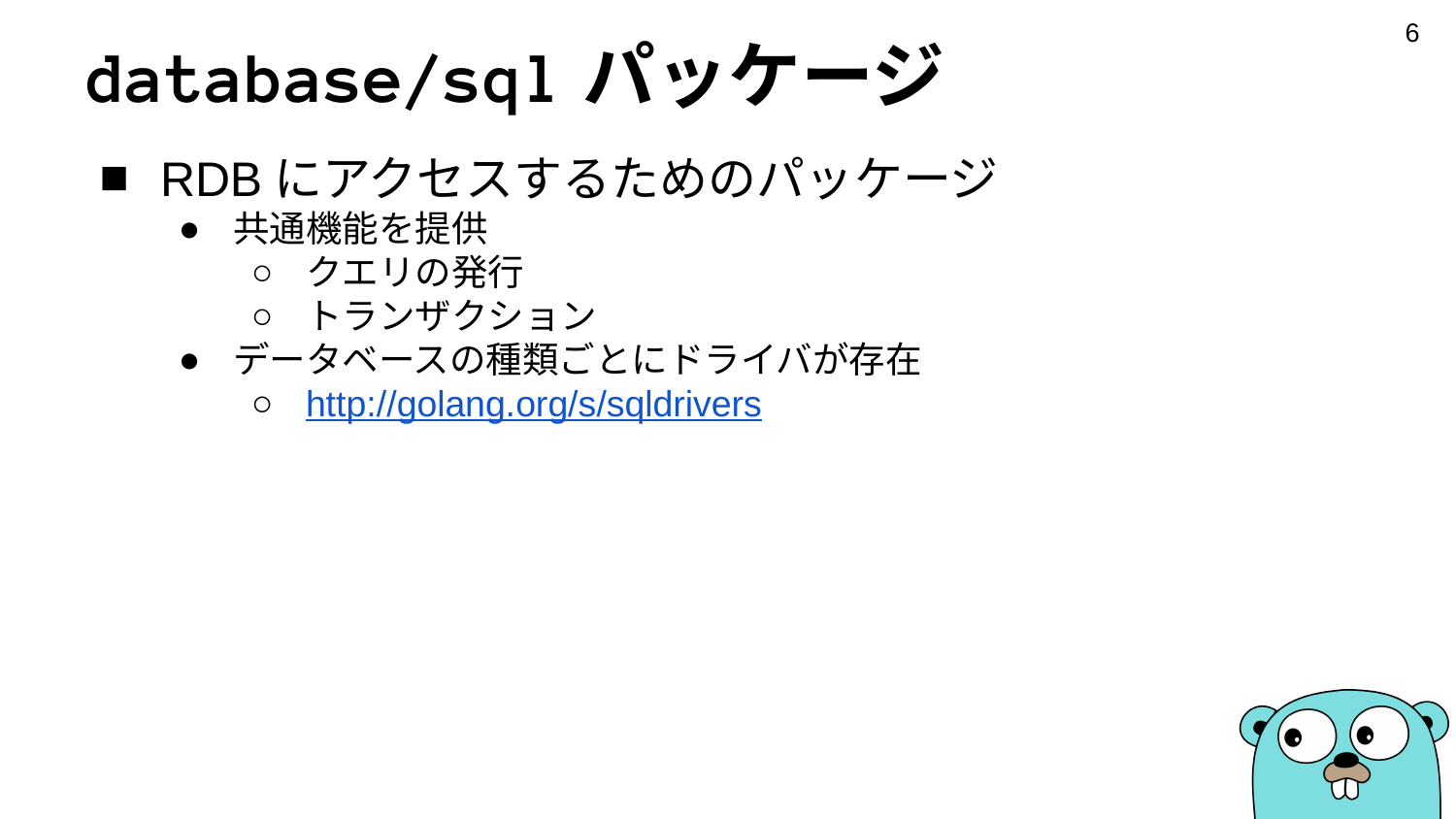

6
# database/sqlパッケージ
RDBにアクセスするためのパッケージ
共通機能を提供
クエリの発行
トランザクション
データベースの種類ごとにドライバが存在
http://golang.org/s/sqldrivers